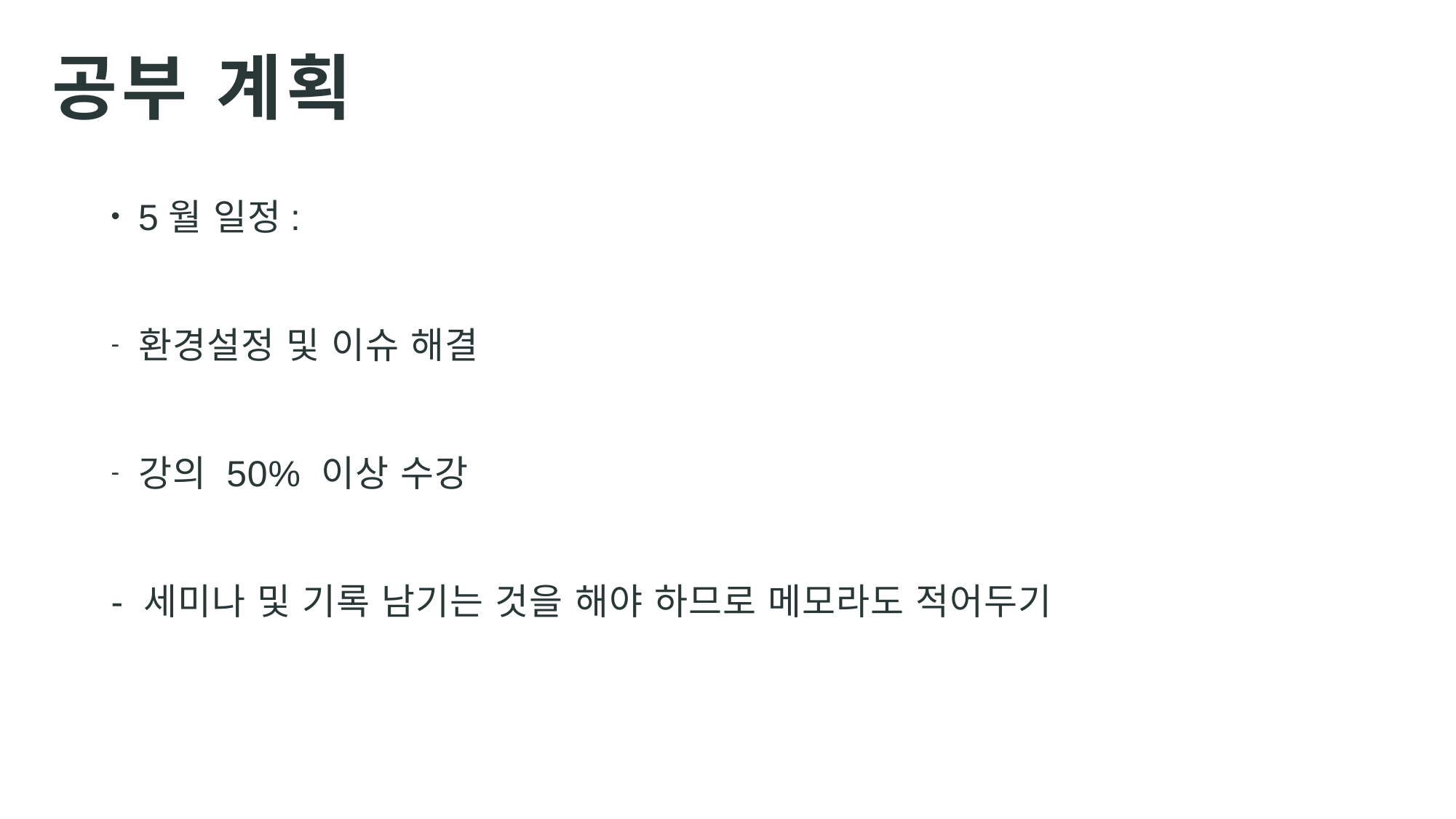

# 공부 계획
5월 일정:

환경설정 및 이슈 해결

강의 50% 이상 수강

- 세미나 및 기록 남기는 것을 해야 하므로 메모라도 적어두기